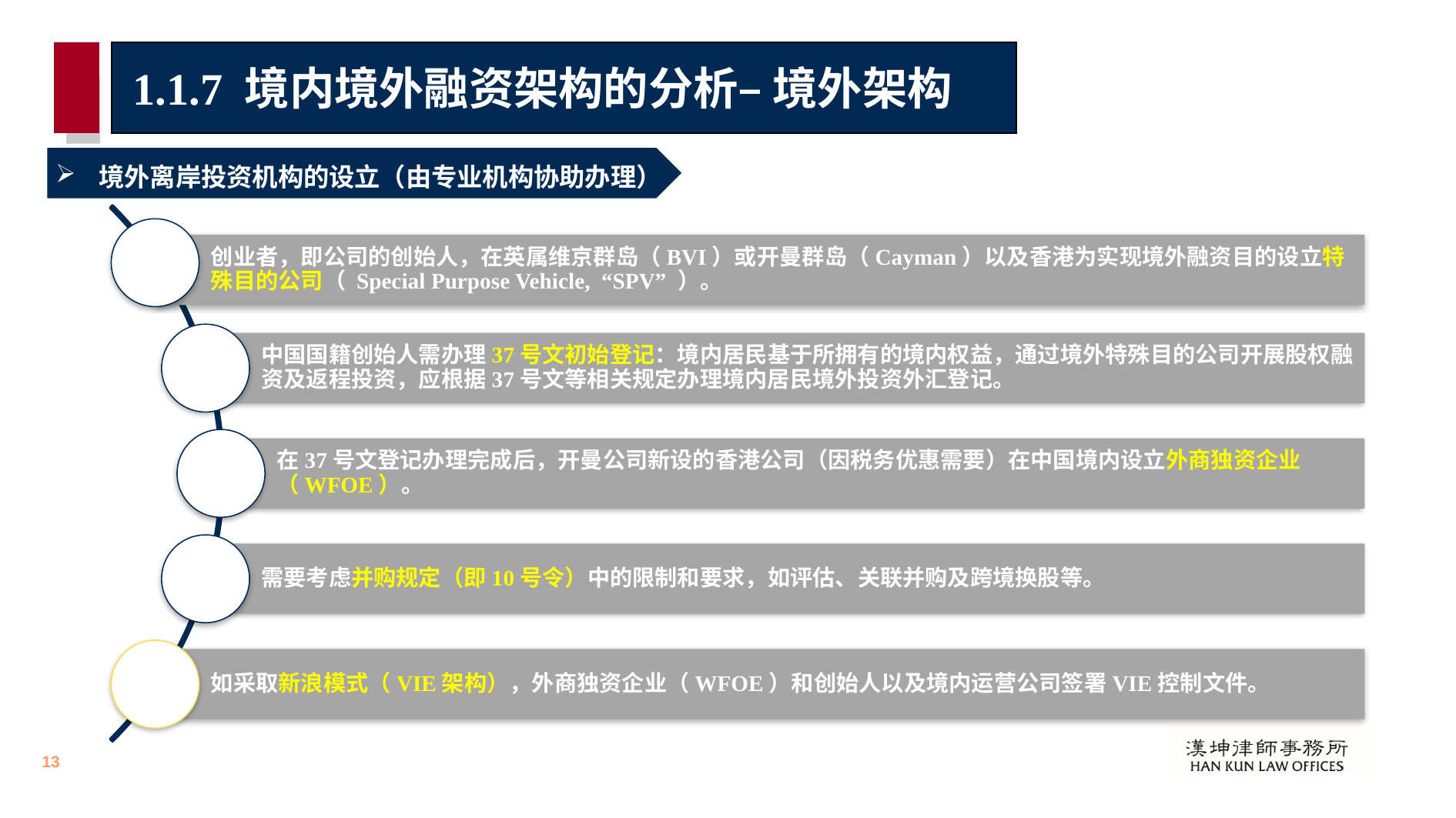

# 1.1.7 境内境外融资架构的分析– 境外架构

境外离岸投资机构的设立（由专业机构协助办理）
创业者，即公司的创始人，在英属维京群岛（BVI）或开曼群岛（Cayman）以及香港为实现境外融资目的设立特殊目的公司（ Special Purpose Vehicle,  “SPV” ）。
中国国籍创始人需办理37号文初始登记：境内居民基于所拥有的境内权益，通过境外特殊目的公司开展股权融资及返程投资，应根据37号文等相关规定办理境内居民境外投资外汇登记。
在37号文登记办理完成后，开曼公司新设的香港公司（因税务优惠需要）在中国境内设立外商独资企业（WFOE）。
需要考虑并购规定（即10号令）中的限制和要求，如评估、关联并购及跨境换股等。
如采取新浪模式（VIE架构），外商独资企业（WFOE）和创始人以及境内运营公司签署VIE控制文件。